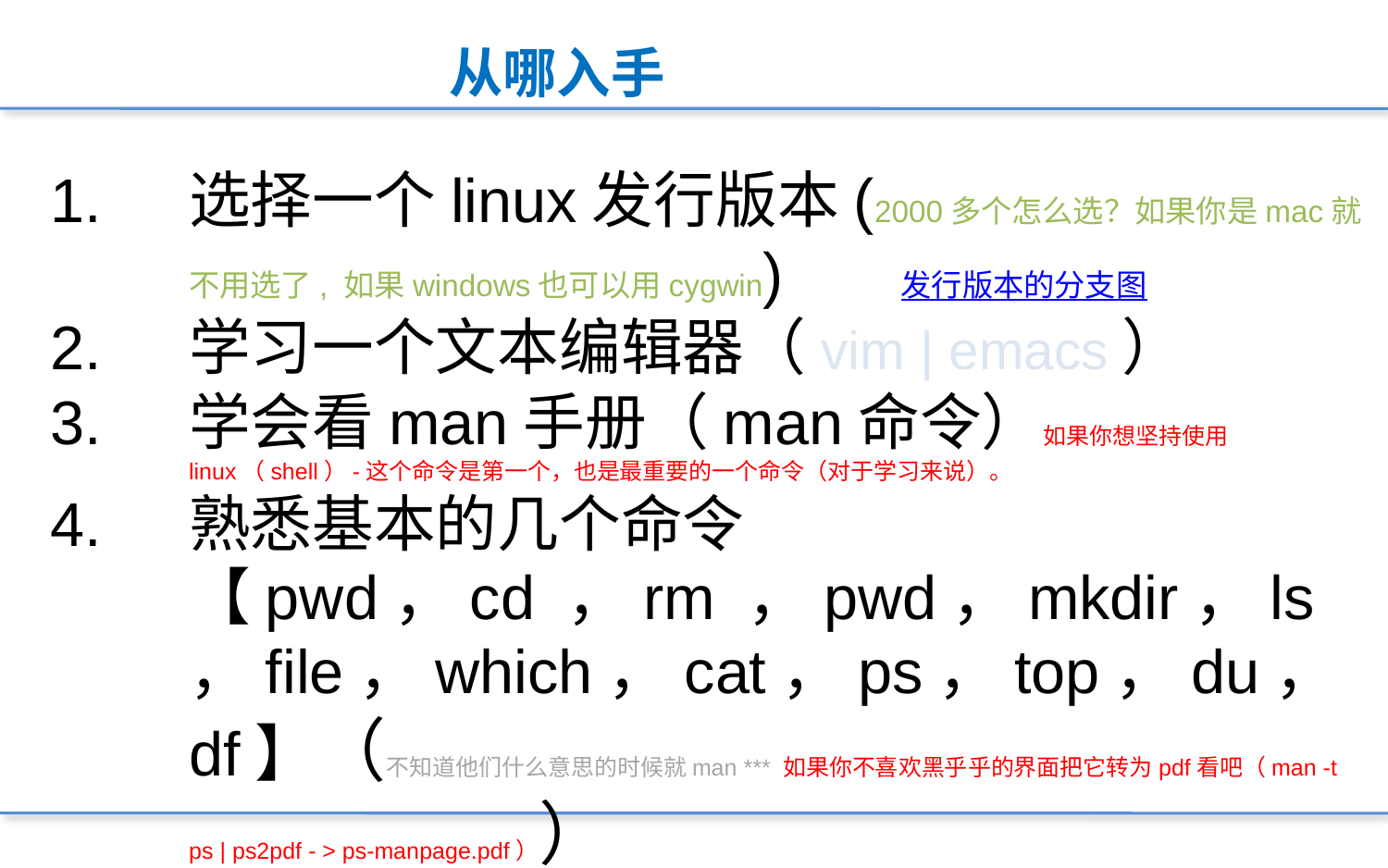

从哪入手
选择一个linux发行版本(2000多个怎么选？如果你是mac就不用选了, 如果windows也可以用cygwin)      发行版本的分支图
学习一个文本编辑器（vim | emacs）
学会看man手册（man命令）如果你想坚持使用linux（shell）-这个命令是第一个，也是最重要的一个命令（对于学习来说）。
熟悉基本的几个命令 【pwd，cd ，rm ，pwd，mkdir，ls，file，which，cat，ps，top，du，df】（不知道他们什么意思的时候就man *** 如果你不喜欢黑乎乎的界面把它转为pdf看吧（man -t ps | ps2pdf - > ps-manpage.pdf））
从哪入手